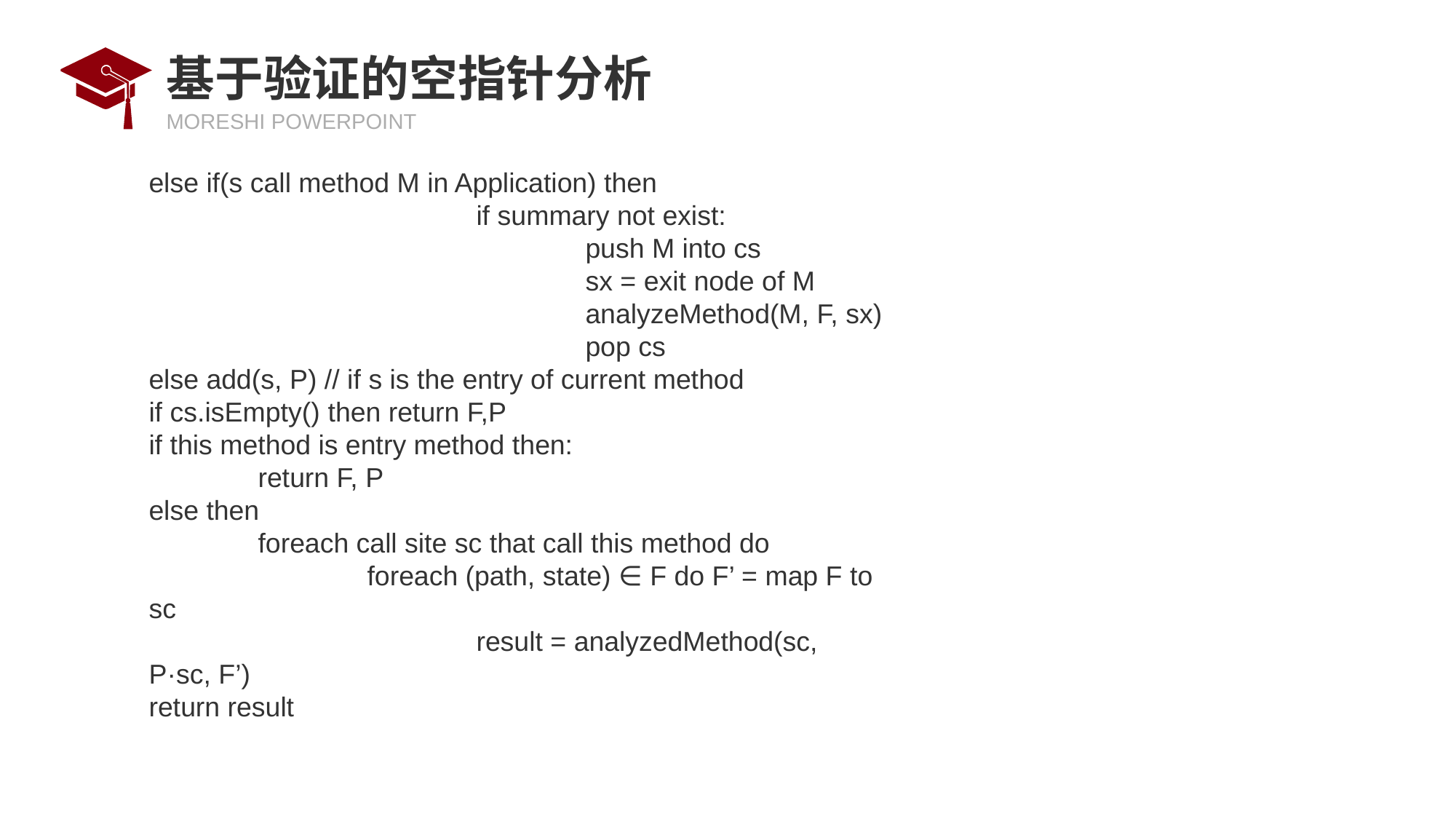

# 基于验证的空指针分析
else if(s call method M in Application) then
			if summary not exist:
				push M into cs
				sx = exit node of M
				analyzeMethod(M, F, sx)
				pop cs
else add(s, P) // if s is the entry of current method
if cs.isEmpty() then return F,P
if this method is entry method then:
	return F, P
else then
	foreach call site sc that call this method do
		foreach (path, state) ∈ F do F’ = map F to sc
			result = analyzedMethod(sc, P·sc, F’)
return result